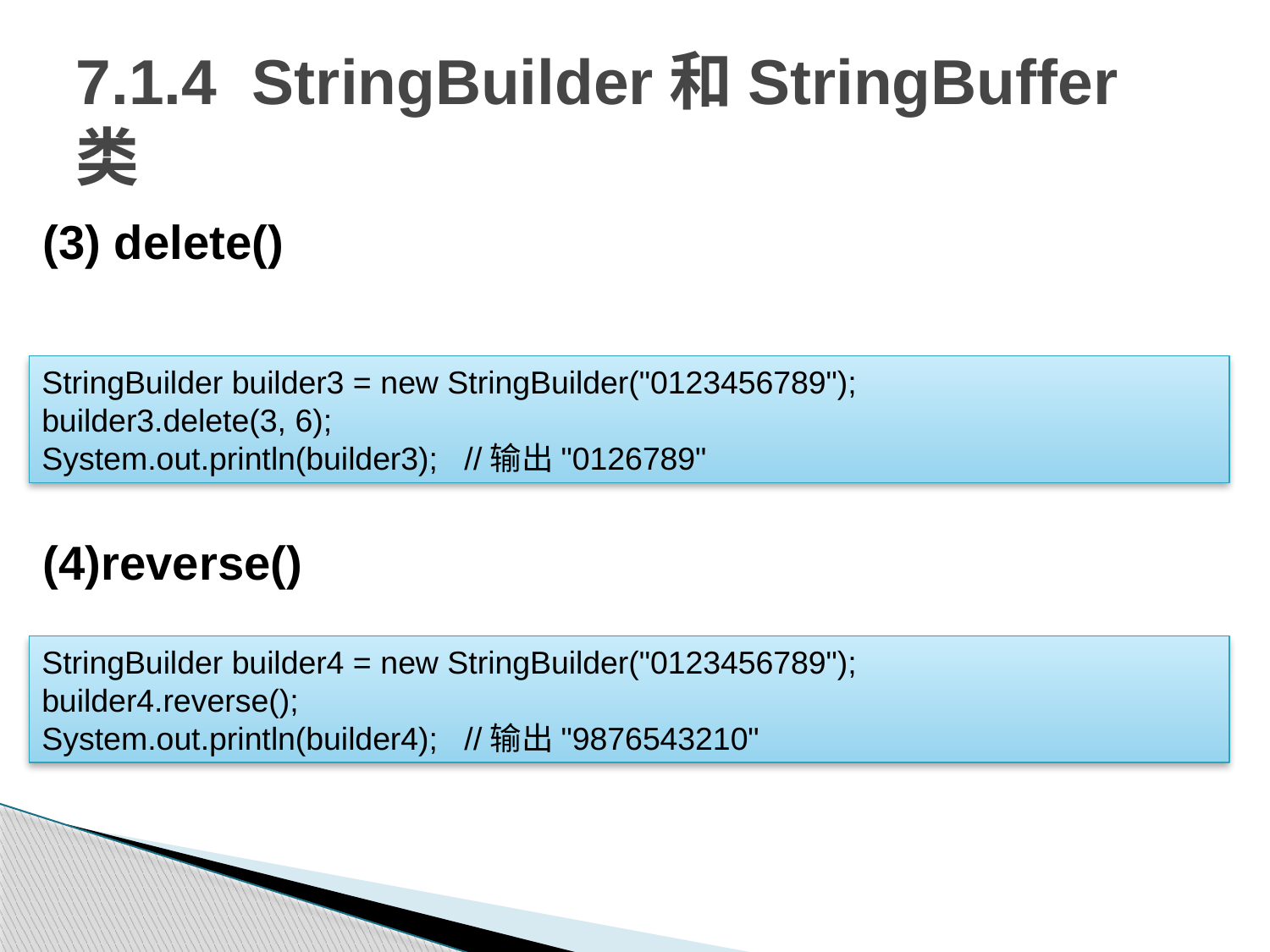

# 7.1.4  StringBuilder和StringBuffer类
(3) delete()

(4)reverse()

StringBuilder builder3 = new StringBuilder("0123456789");
builder3.delete(3, 6);
System.out.println(builder3);   //输出"0126789"
StringBuilder builder4 = new StringBuilder("0123456789");
builder4.reverse();
System.out.println(builder4);   //输出"9876543210"